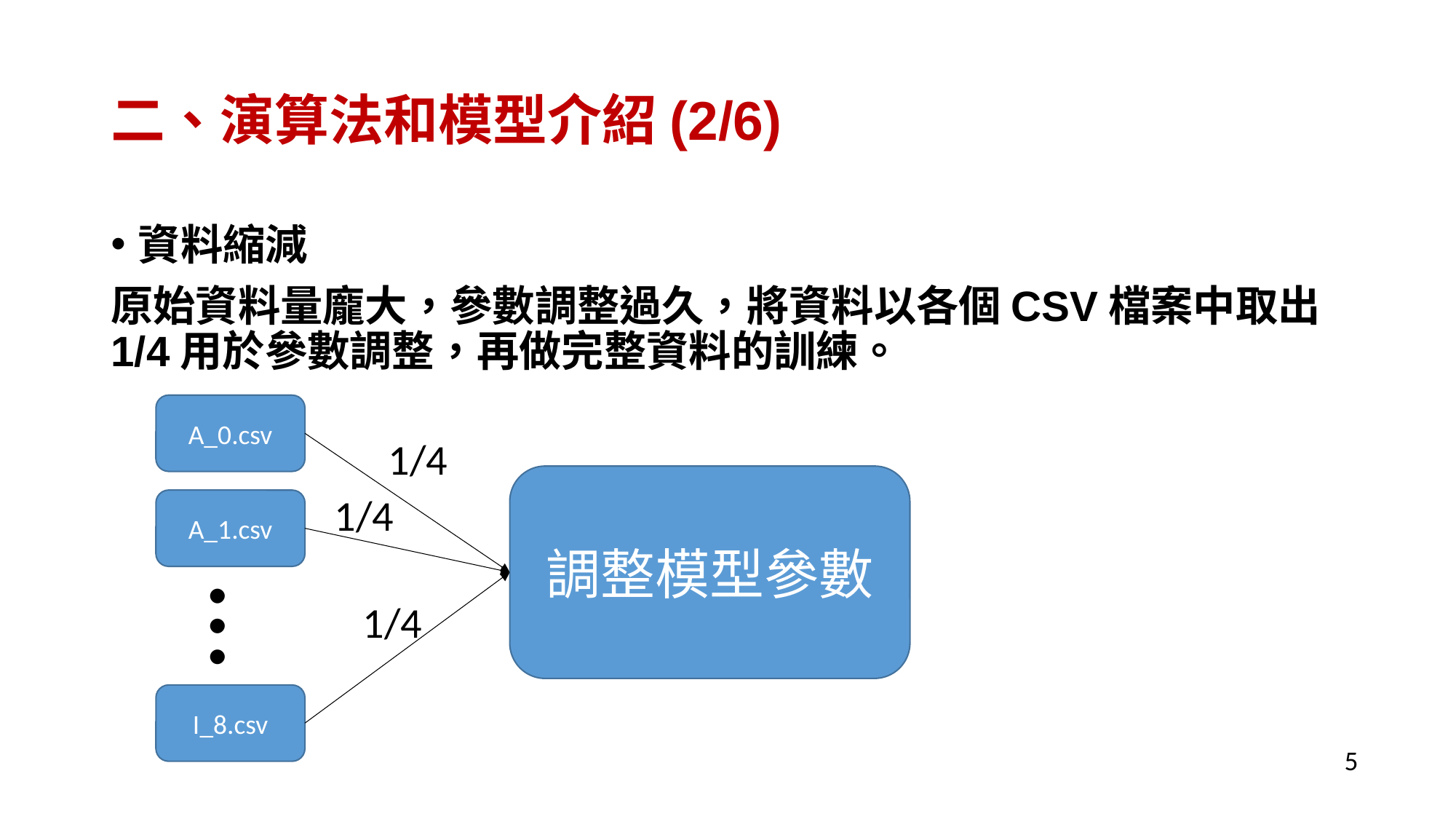

# 二、演算法和模型介紹(2/6)
資料縮減
原始資料量龐大，參數調整過久，將資料以各個CSV檔案中取出1/4用於參數調整，再做完整資料的訓練。

A_0.csv
1/4
調整模型參數
1/4
A_1.csv
…
1/4
I_8.csv